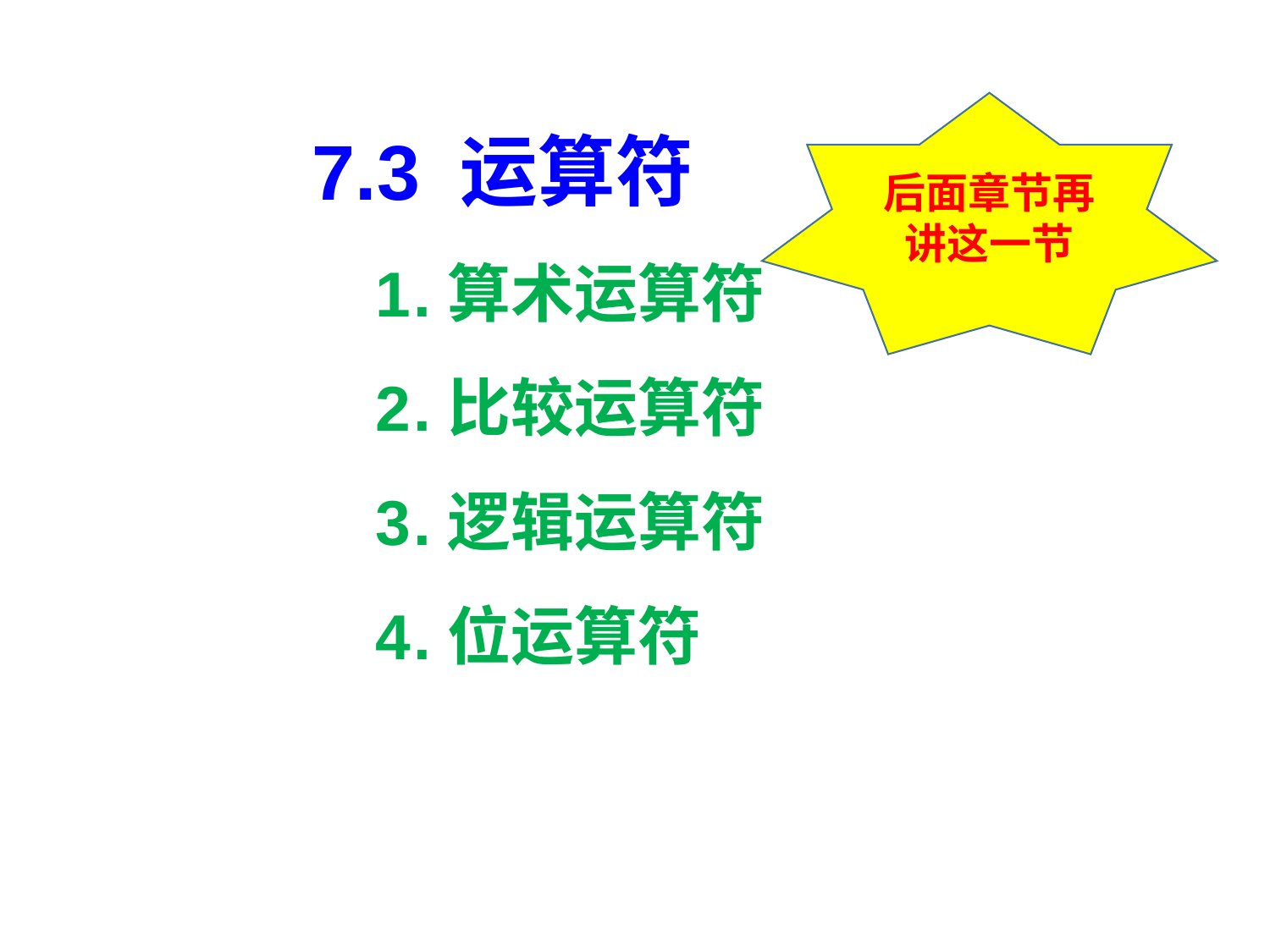

7.3 运算符
算术运算符
比较运算符
逻辑运算符
位运算符
后面章节再讲这一节